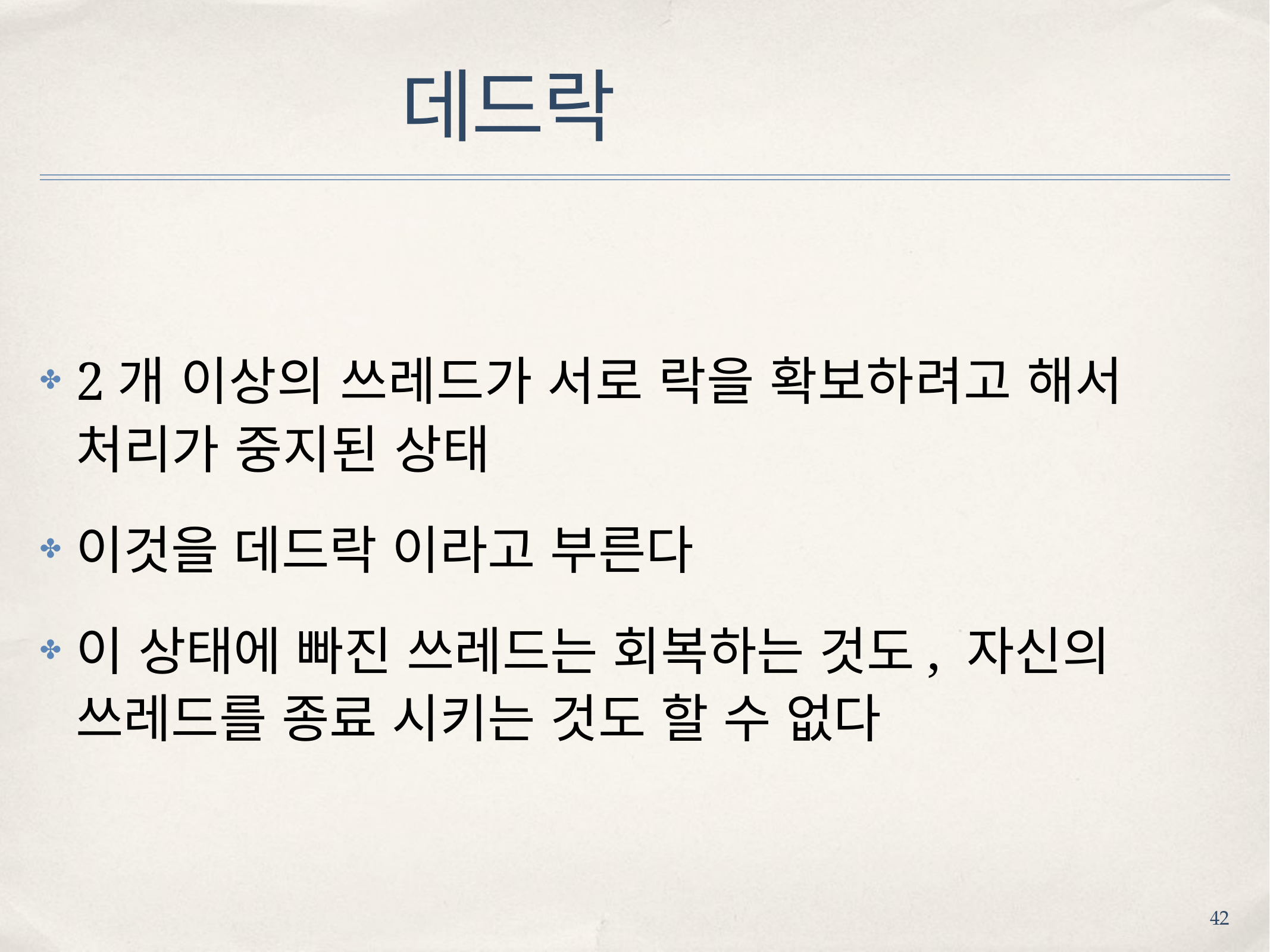

# 데드락
2개 이상의 쓰레드가 서로 락을 확보하려고 해서 처리가 중지된 상태
✤
이것을 데드락 이라고 부른다
이 상태에 빠진 쓰레드는 회복하는 것도, 자신의 쓰레드를 종료 시키는 것도 할 수 없다
✤
✤
42